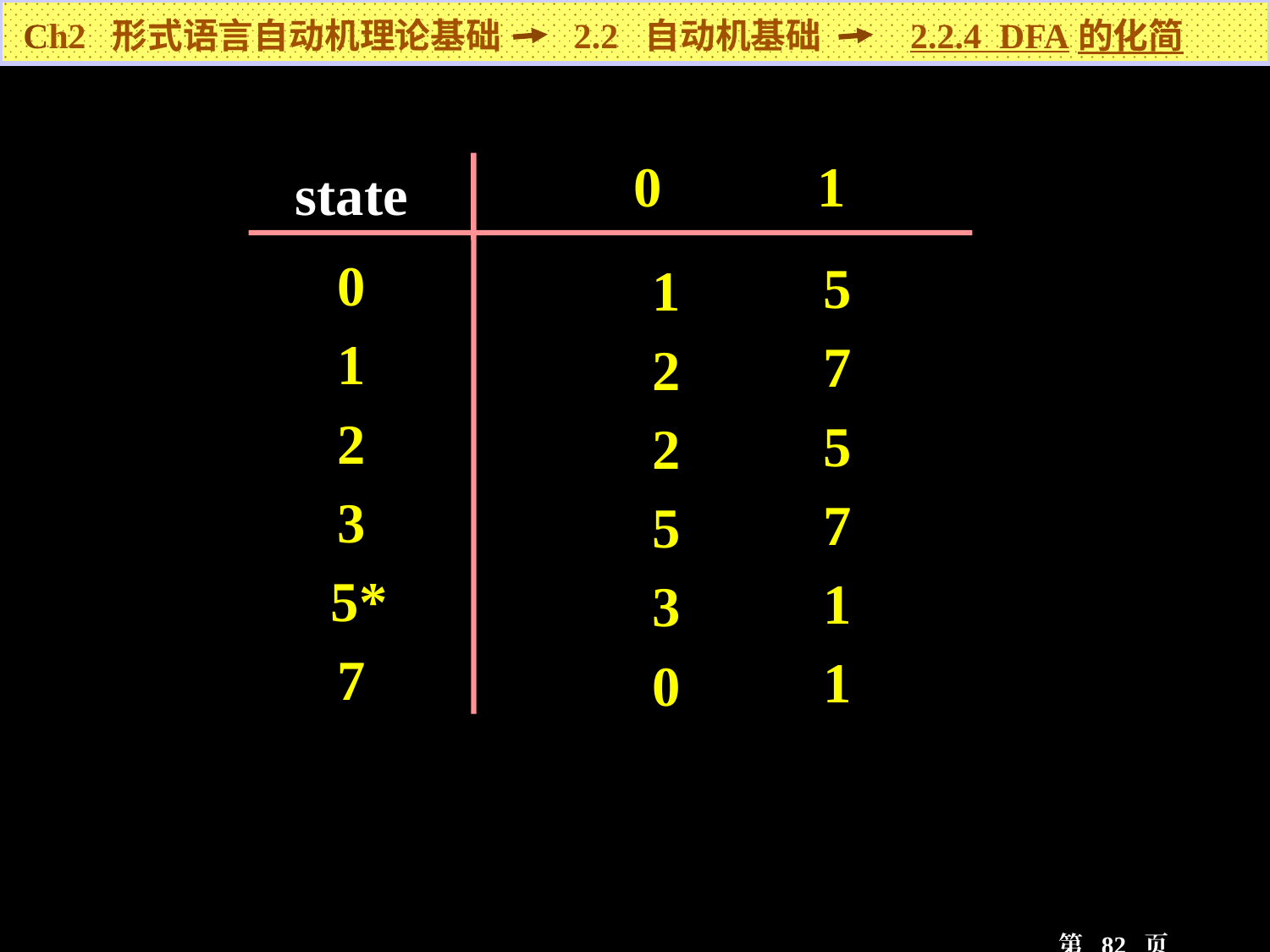

Ch2  形式语言自动机理论基础        2.2  自动机基础          2.2.4  DFA的化简

 0           1
state

0
1
2
3
 5*
7

5
7
5
7
1
1

1
2
2
5
3
0